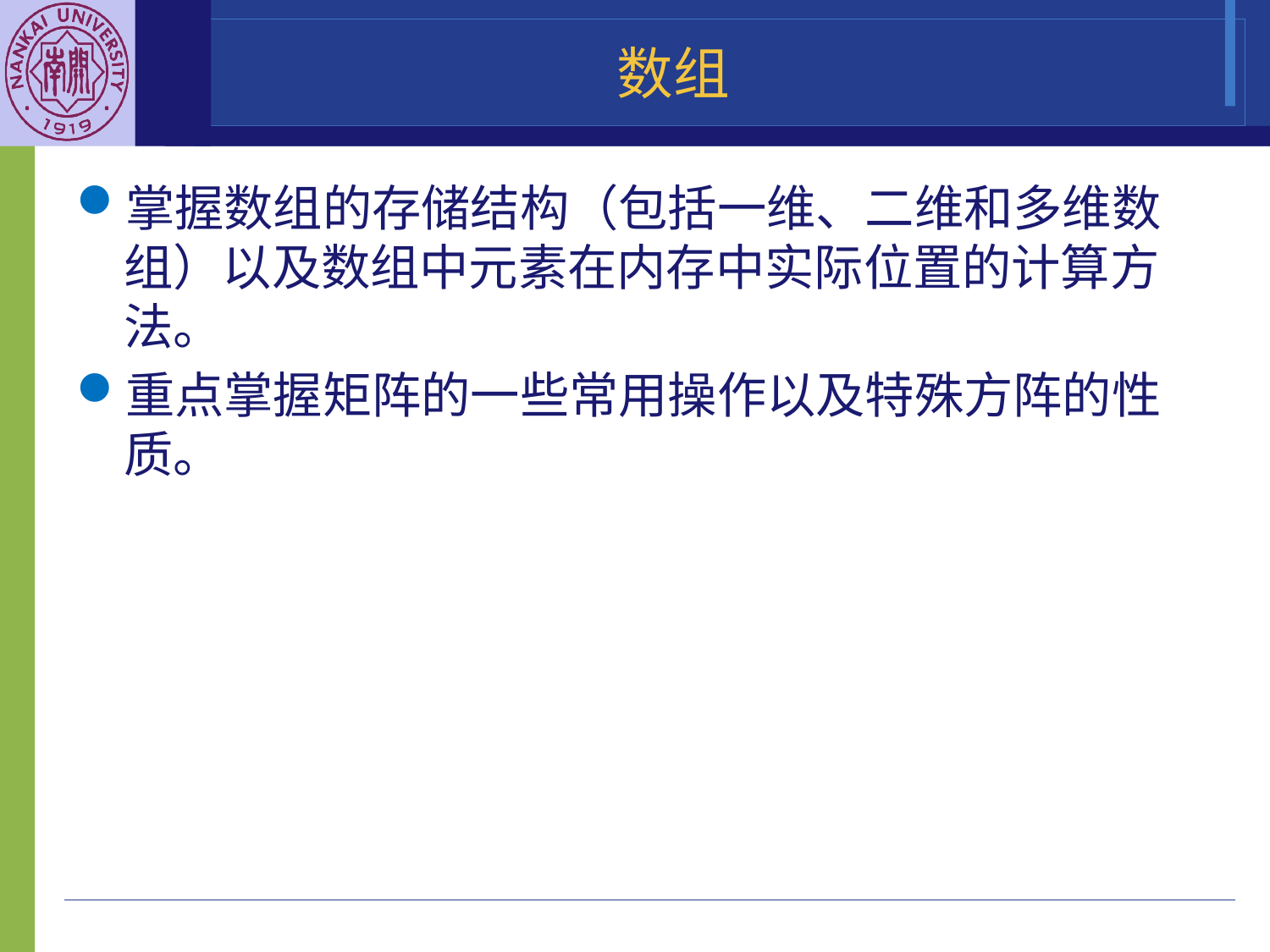

# 数组
掌握数组的存储结构（包括一维、二维和多维数组）以及数组中元素在内存中实际位置的计算方法。
重点掌握矩阵的一些常用操作以及特殊方阵的性质。